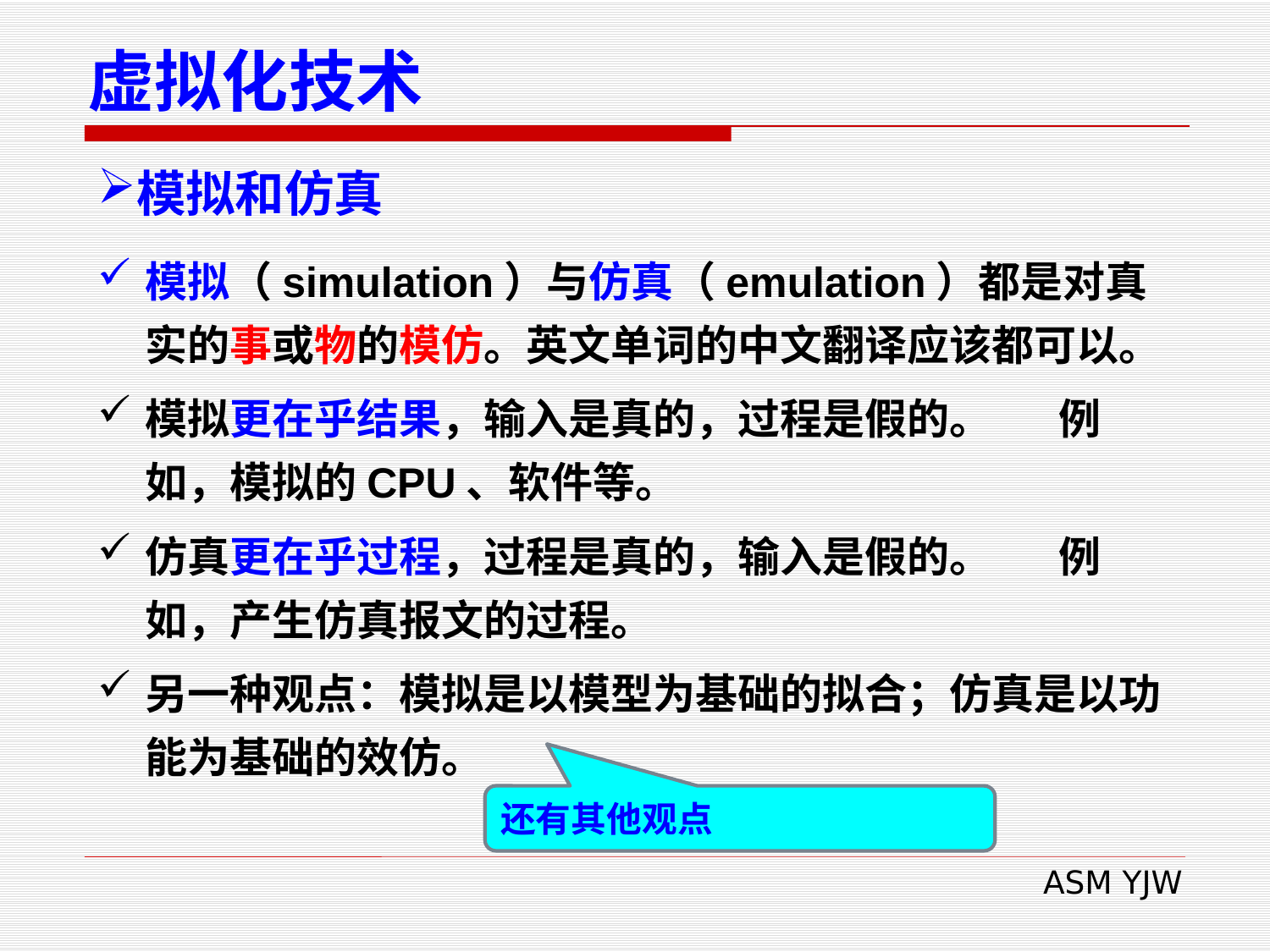

# 虚拟化技术
模拟和仿真
模拟（simulation）与仿真（emulation）都是对真实的事或物的模仿。英文单词的中文翻译应该都可以。
模拟更在乎结果，输入是真的，过程是假的。       例如，模拟的CPU、软件等。
仿真更在乎过程，过程是真的，输入是假的。       例如，产生仿真报文的过程。
另一种观点：模拟是以模型为基础的拟合；仿真是以功能为基础的效仿。

还有其他观点